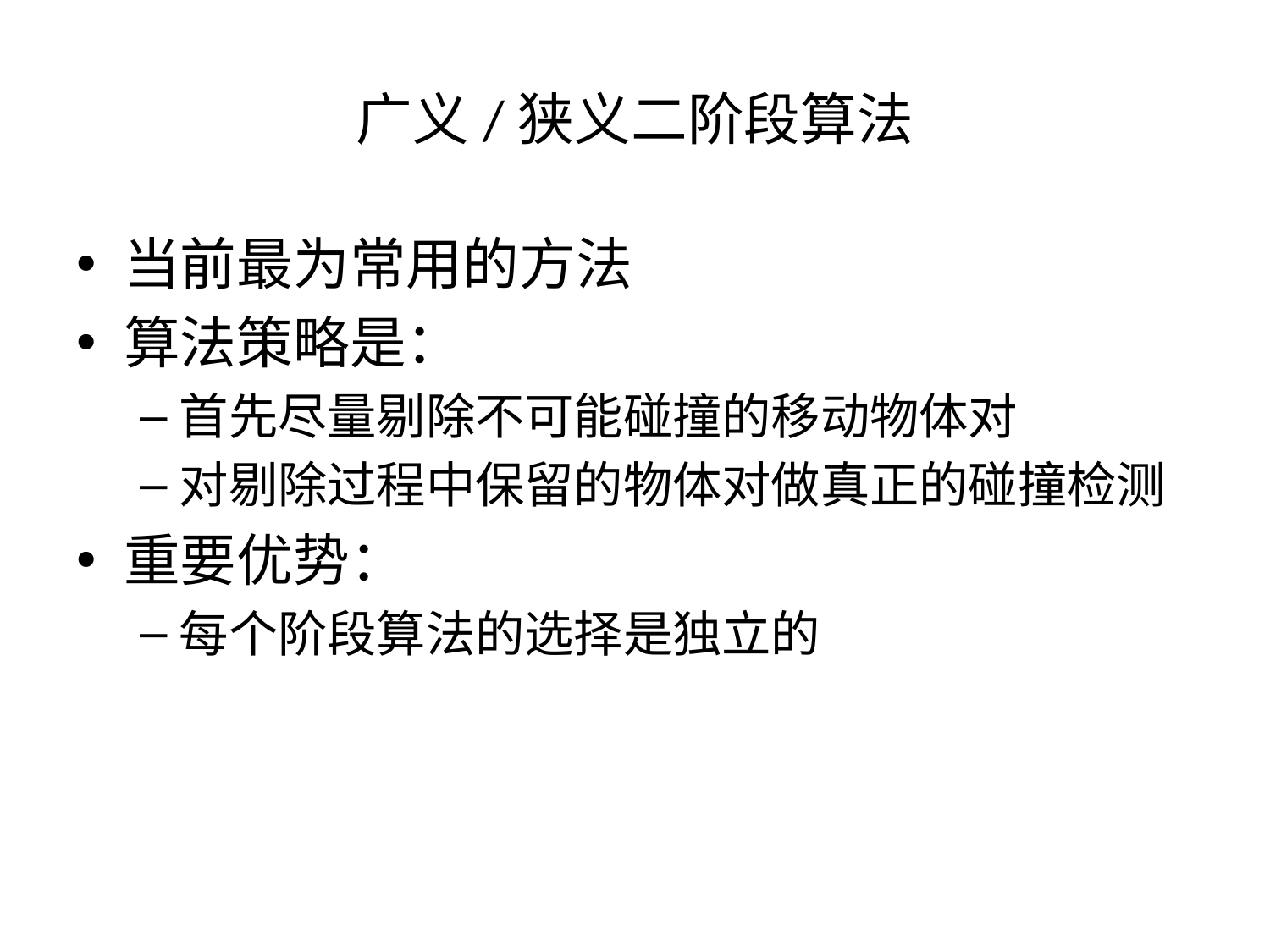

# 广义/狭义二阶段算法
当前最为常用的方法
算法策略是：
首先尽量剔除不可能碰撞的移动物体对
对剔除过程中保留的物体对做真正的碰撞检测
重要优势：
每个阶段算法的选择是独立的